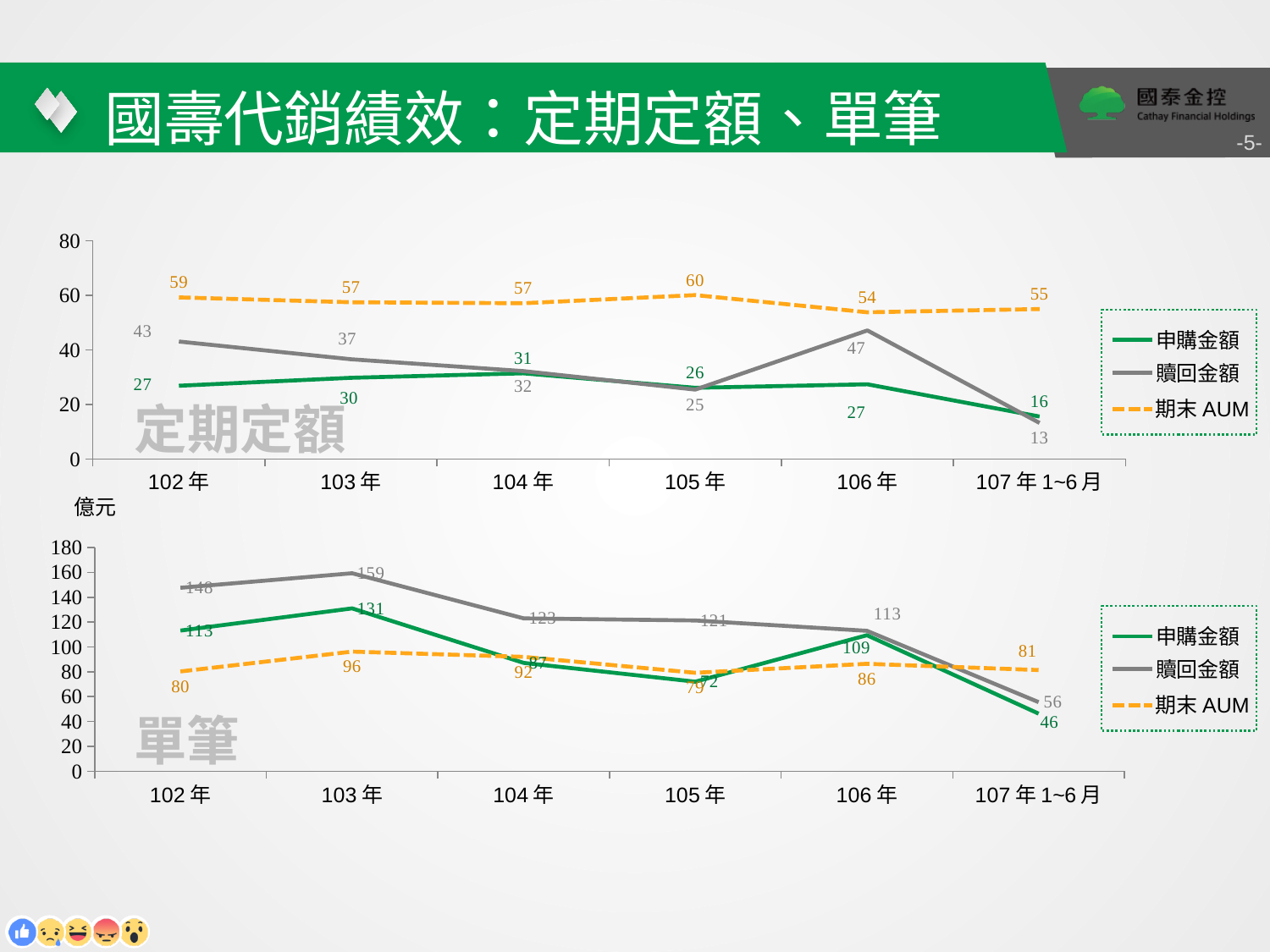

# 國壽代銷績效：定期定額、單筆
-5-

### Chart

| Category | 申購金額 | 贖回金額 | 期末AUM |
|---|---|---|---|
| 102年 | 26.86123886 | 43.10147698 | 59.28855573 |
| 103年 | 29.7729919 | 36.58987698999999 | 57.49487805 |
| 104年 | 31.421875 | 32.22508678 | 57.138639170000005 |
| 105年 | 26.116020000000002 | 25.44095018 | 60.11751764 |
| 106年 | 27.3864 | 47.1662 | 53.82387859999999 |
| 107年1~6月 | 15.57645 | 13.218390970000002 | 55.00446178999999 |
申購金額
贖回金額
期末AUM
定期定額
億元

### Chart

| Category | 申購金額 | 贖回金額 | 期末AUM |
|---|---|---|---|
| 102年 | 113.18343051 | 147.59158018999997 | 80.32889934 |
| 103年 | 131.04026254000001 | 159.30047860000002 | 96.27501213 |
| 104年 | 87.19136575 | 122.9989382 | 92.04299711 |
| 105年 | 72.03653903000001 | 121.32449675000001 | 79.23625257 |
| 106年 | 109.4551 | 112.98666741 | 86.4452473 |
| 107年1~6月 | 46.376200569999995 | 55.59457576 | 81.44025192 |
申購金額
贖回金額
期末AUM
單筆